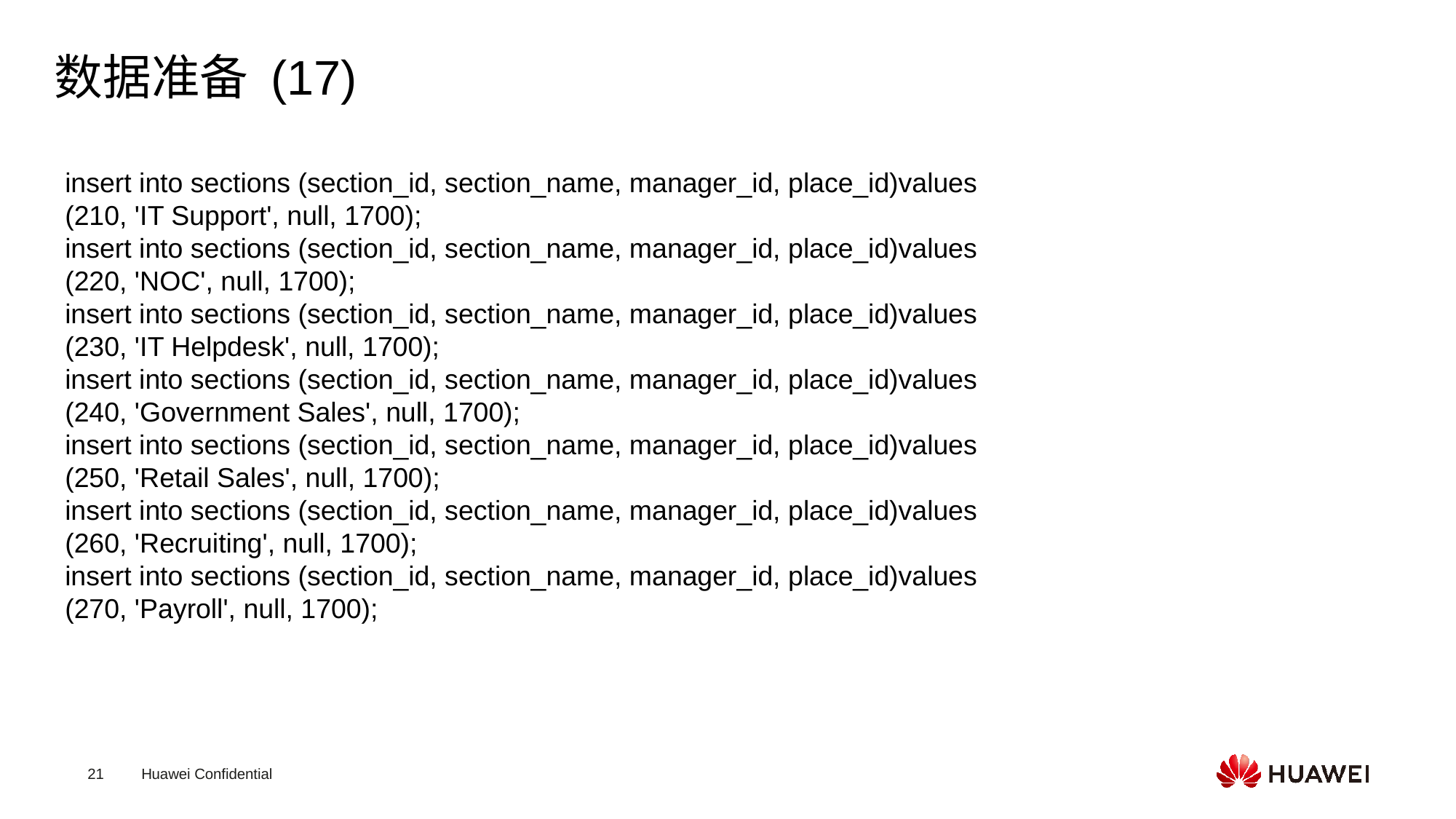

# 数据准备 (17)
insert into sections (section_id, section_name, manager_id, place_id)values (210, 'IT Support', null, 1700);insert into sections (section_id, section_name, manager_id, place_id)values (220, 'NOC', null, 1700);insert into sections (section_id, section_name, manager_id, place_id)values (230, 'IT Helpdesk', null, 1700);insert into sections (section_id, section_name, manager_id, place_id)values (240, 'Government Sales', null, 1700);insert into sections (section_id, section_name, manager_id, place_id)values (250, 'Retail Sales', null, 1700);insert into sections (section_id, section_name, manager_id, place_id)values (260, 'Recruiting', null, 1700);insert into sections (section_id, section_name, manager_id, place_id)values (270, 'Payroll', null, 1700);